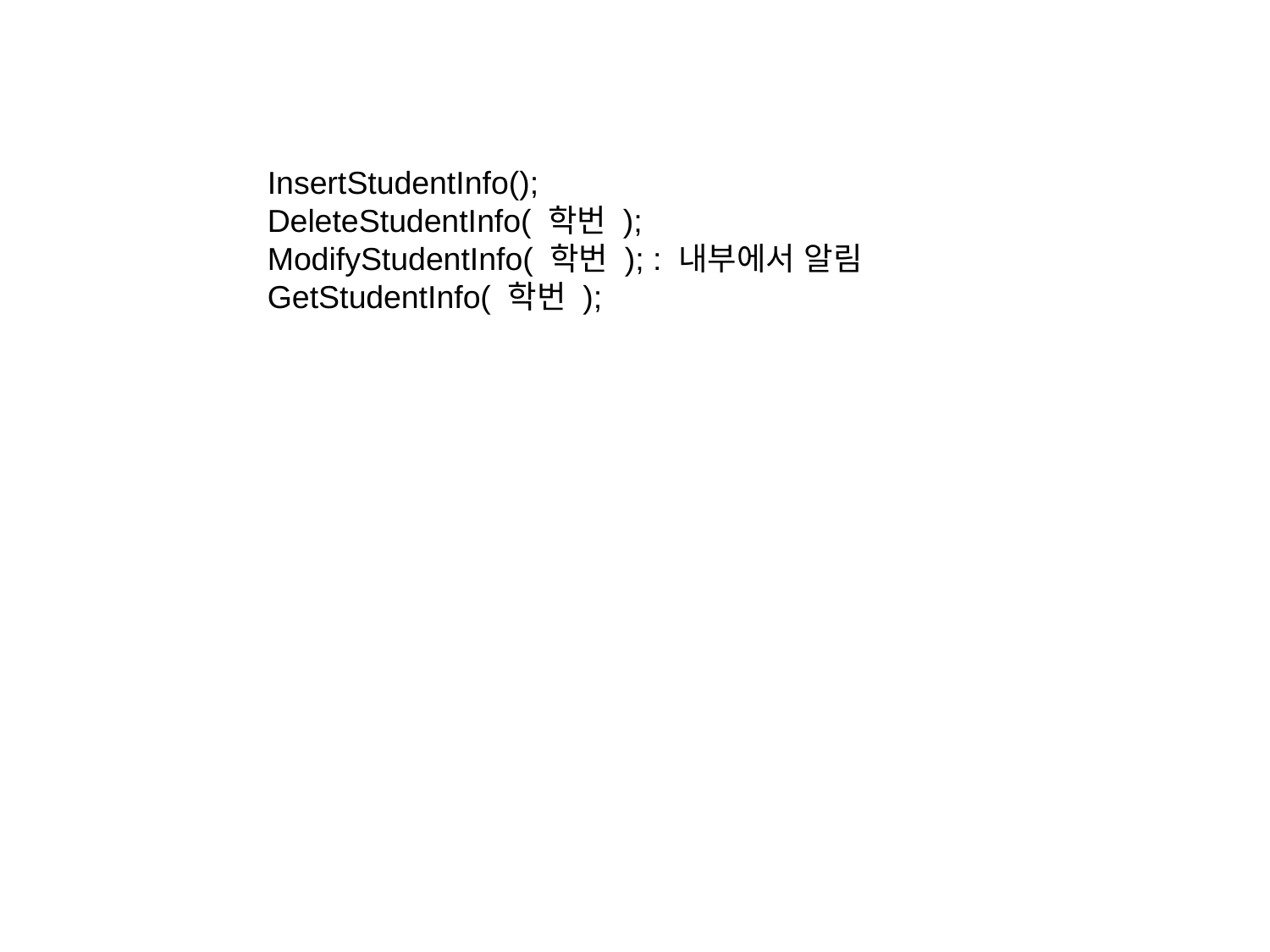

InsertStudentInfo();
DeleteStudentInfo( 학번 );
ModifyStudentInfo( 학번 ); : 내부에서 알림
GetStudentInfo( 학번 );